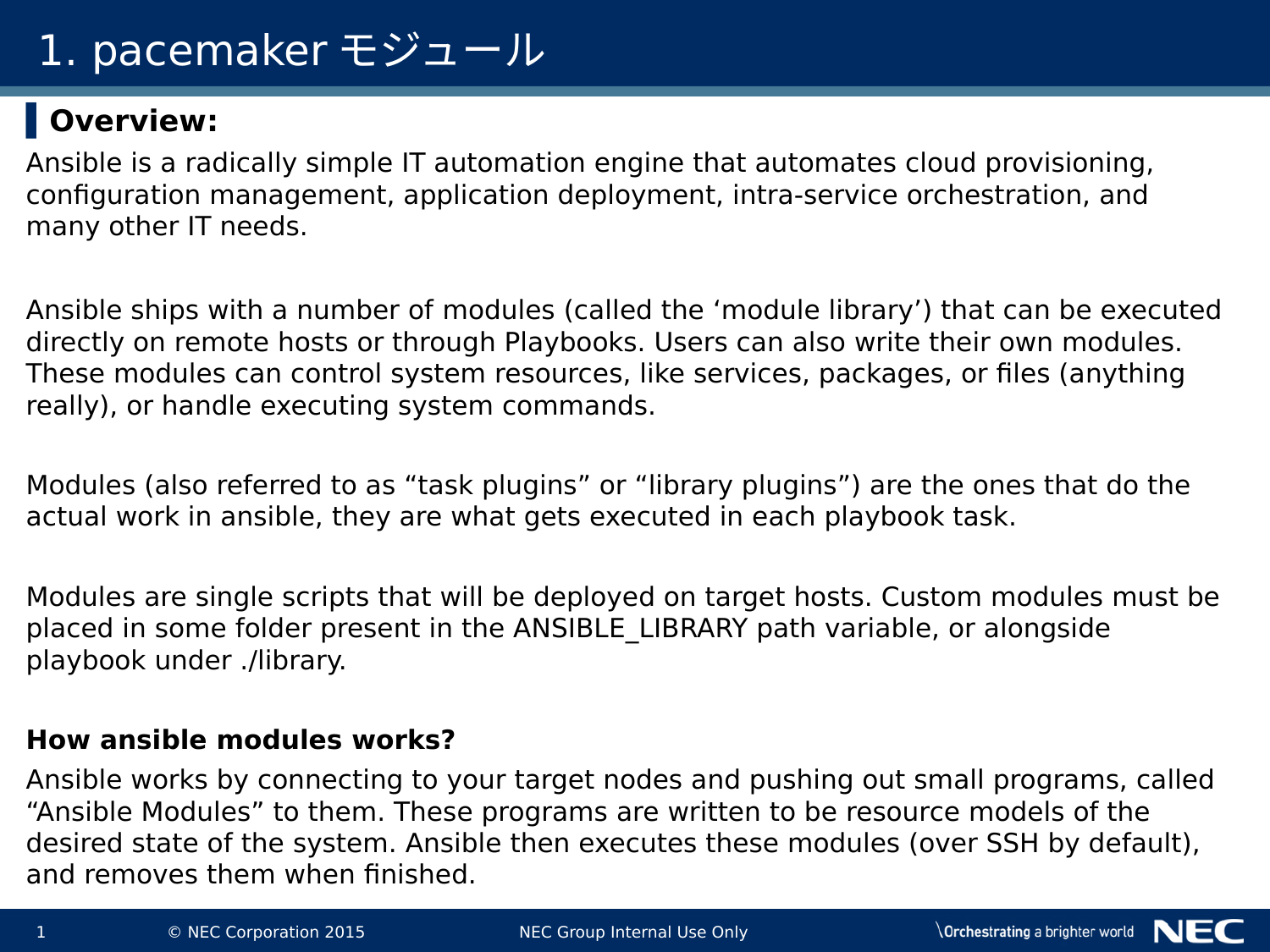

# 1. pacemakerモジュール
Overview:
Ansible is a radically simple IT automation engine that automates cloud provisioning, configuration management, application deployment, intra-service orchestration, and many other IT needs.

Ansible ships with a number of modules (called the ‘module library’) that can be executed directly on remote hosts or through Playbooks. Users can also write their own modules. These modules can control system resources, like services, packages, or files (anything really), or handle executing system commands.

Modules (also referred to as “task plugins” or “library plugins”) are the ones that do the actual work in ansible, they are what gets executed in each playbook task.

Modules are single scripts that will be deployed on target hosts. Custom modules must be placed in some folder present in the ANSIBLE_LIBRARY path variable, or alongside playbook under ./library.

How ansible modules works?
Ansible works by connecting to your target nodes and pushing out small programs, called “Ansible Modules” to them. These programs are written to be resource models of the desired state of the system. Ansible then executes these modules (over SSH by default), and removes them when finished.